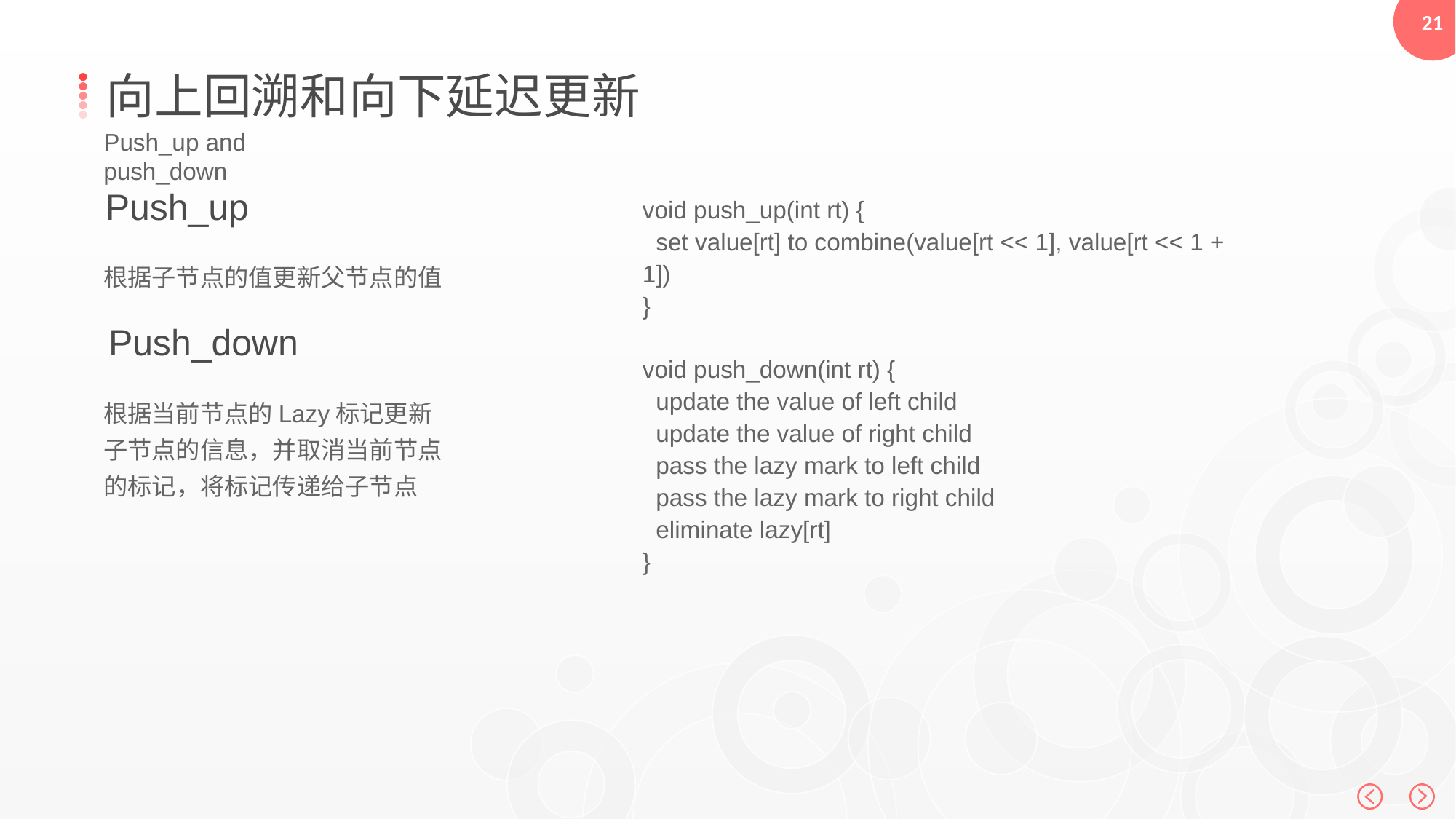

向上回溯和向下延迟更新
Push_up and push_down
Push_up
void push_up(int rt) {
  set value[rt] to combine(value[rt << 1], value[rt << 1 + 1])
}

void push_down(int rt) {
  update the value of left child
  update the value of right child
  pass the lazy mark to left child
  pass the lazy mark to right child
  eliminate lazy[rt]
}
根据子节点的值更新父节点的值
Push_down
根据当前节点的Lazy标记更新子节点的信息，并取消当前节点的标记，将标记传递给子节点